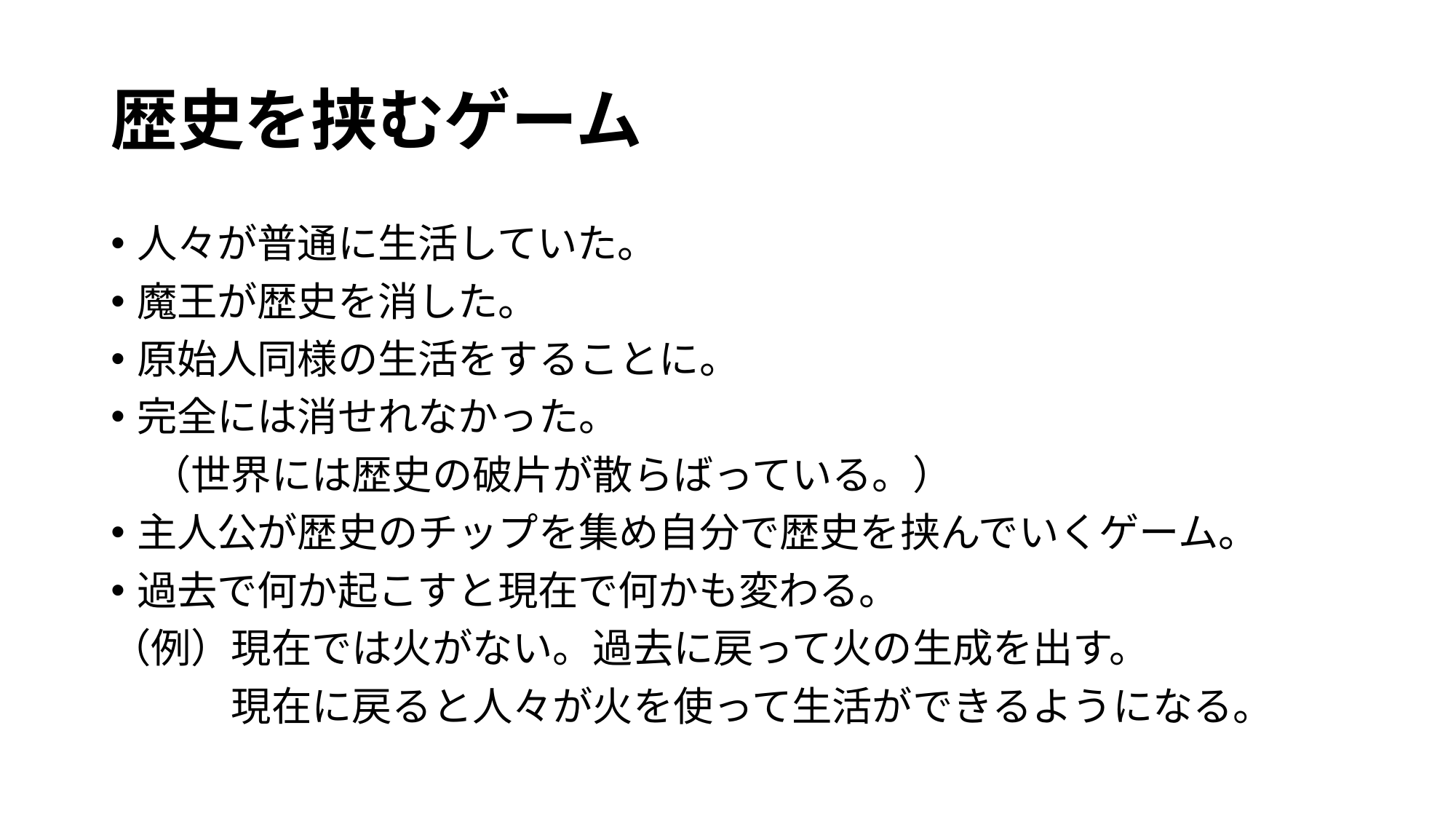

# 歴史を挟むゲーム
人々が普通に生活していた。
魔王が歴史を消した。
原始人同様の生活をすることに。
完全には消せれなかった。
　（世界には歴史の破片が散らばっている。）
主人公が歴史のチップを集め自分で歴史を挟んでいくゲーム。
過去で何か起こすと現在で何かも変わる。
（例）現在では火がない。過去に戻って火の生成を出す。
　　　現在に戻ると人々が火を使って生活ができるようになる。